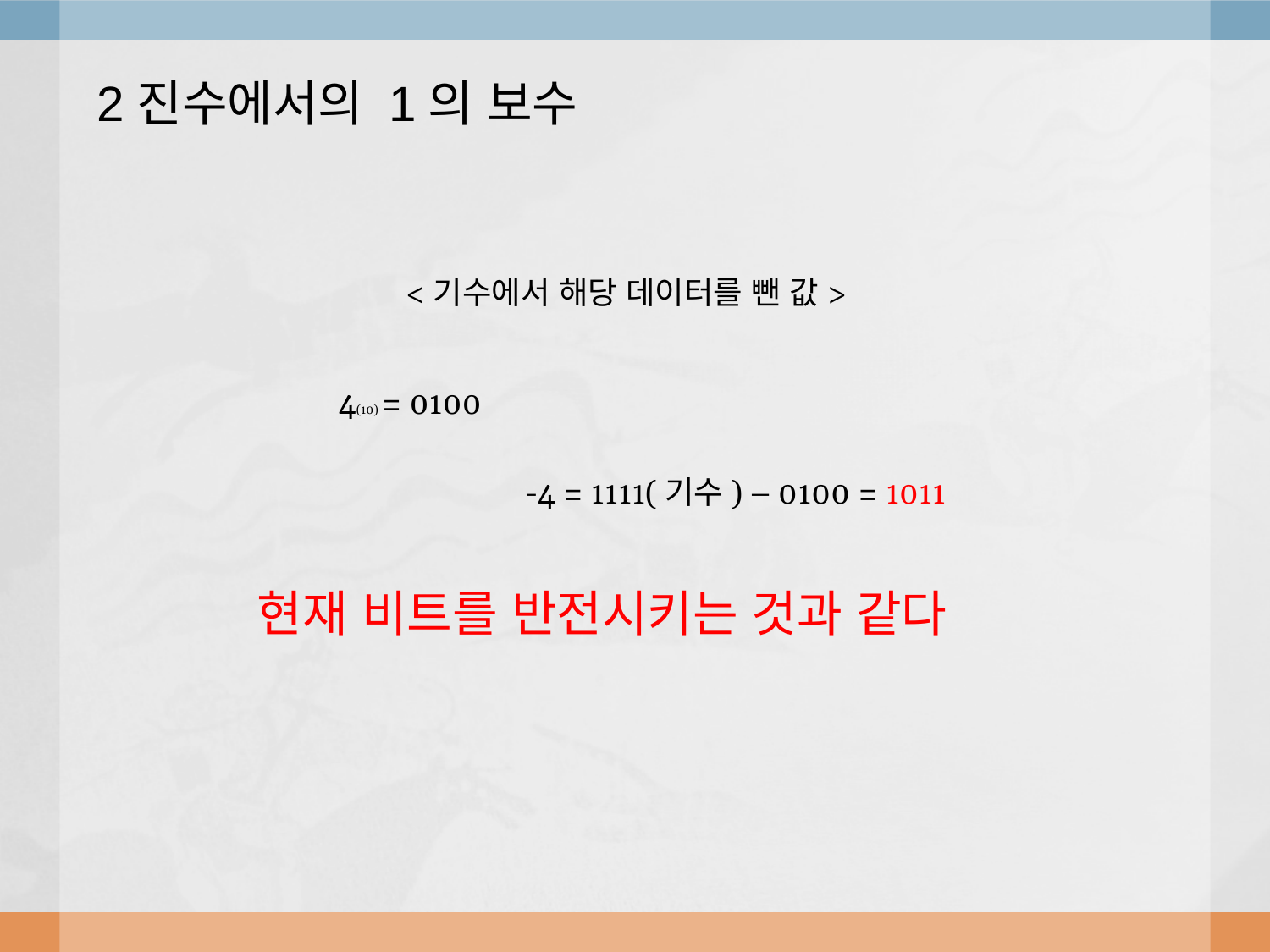

2진수에서의 1의 보수
<기수에서 해당 데이터를 뺀 값>
4(10) = 0100
-4 = 1111(기수) – 0100 = 1011
현재 비트를 반전시키는 것과 같다